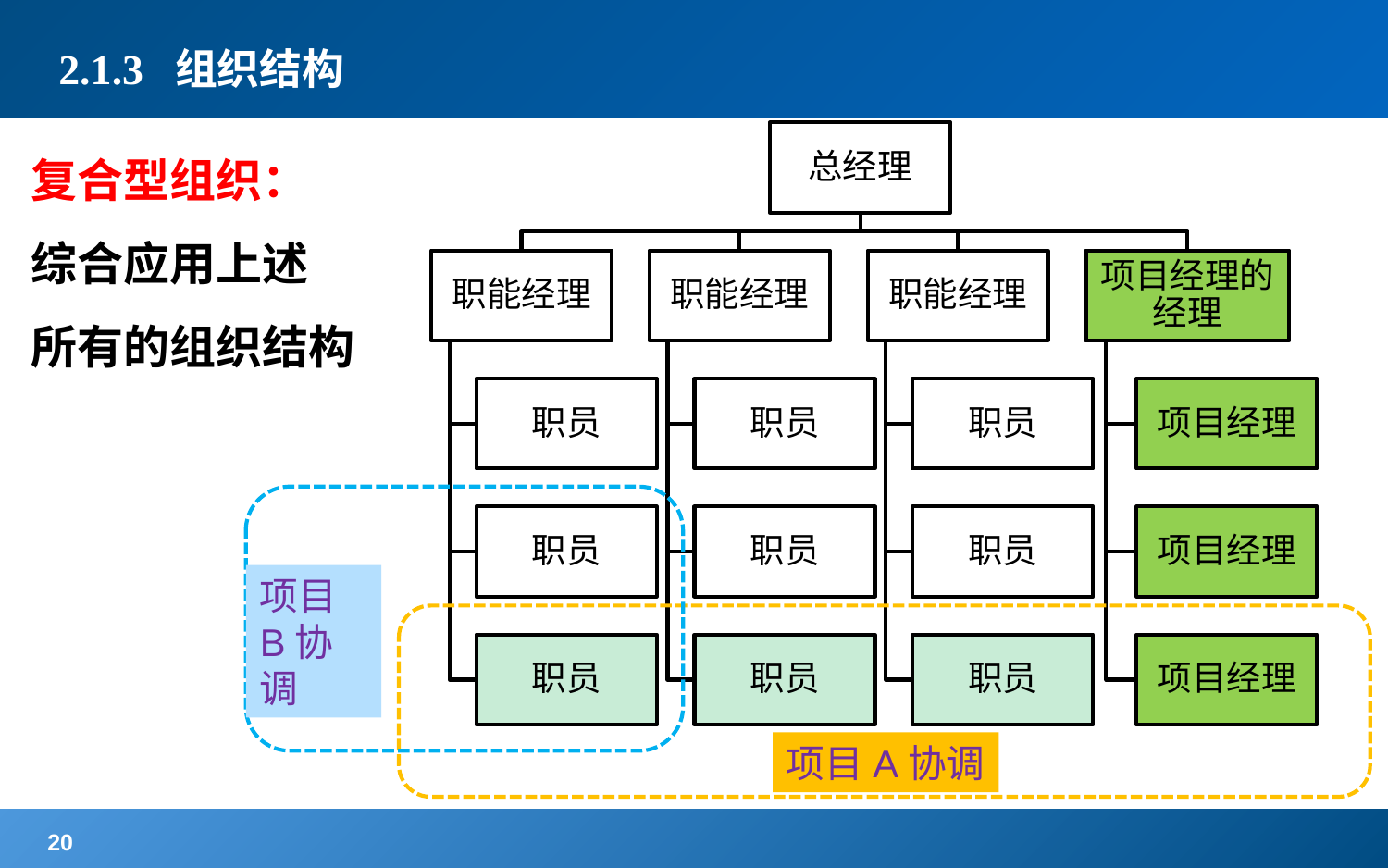

# 2.1.3  组织结构
复合型组织：
综合应用上述
所有的组织结构

总经理
职能经理
职员
职员
职员
职能经理
职员
职员
职员
职能经理
职员
职员
职员
项目经理的经理
项目经理
项目经理
项目经理

项目B协调

项目A协调